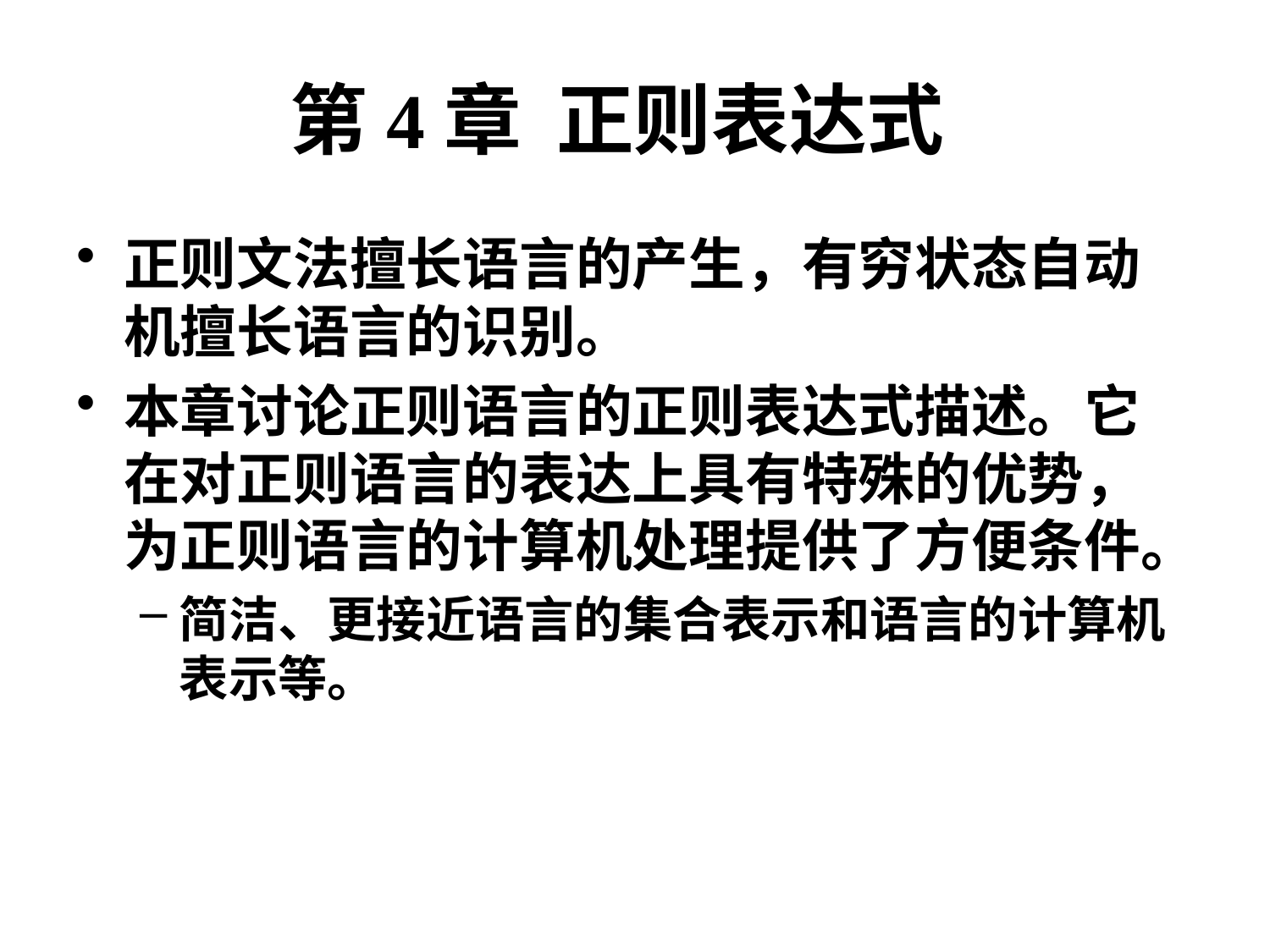

# 第4章  正则表达式
正则文法擅长语言的产生，有穷状态自动机擅长语言的识别。
本章讨论正则语言的正则表达式描述。它在对正则语言的表达上具有特殊的优势，为正则语言的计算机处理提供了方便条件。
简洁、更接近语言的集合表示和语言的计算机表示等。

2